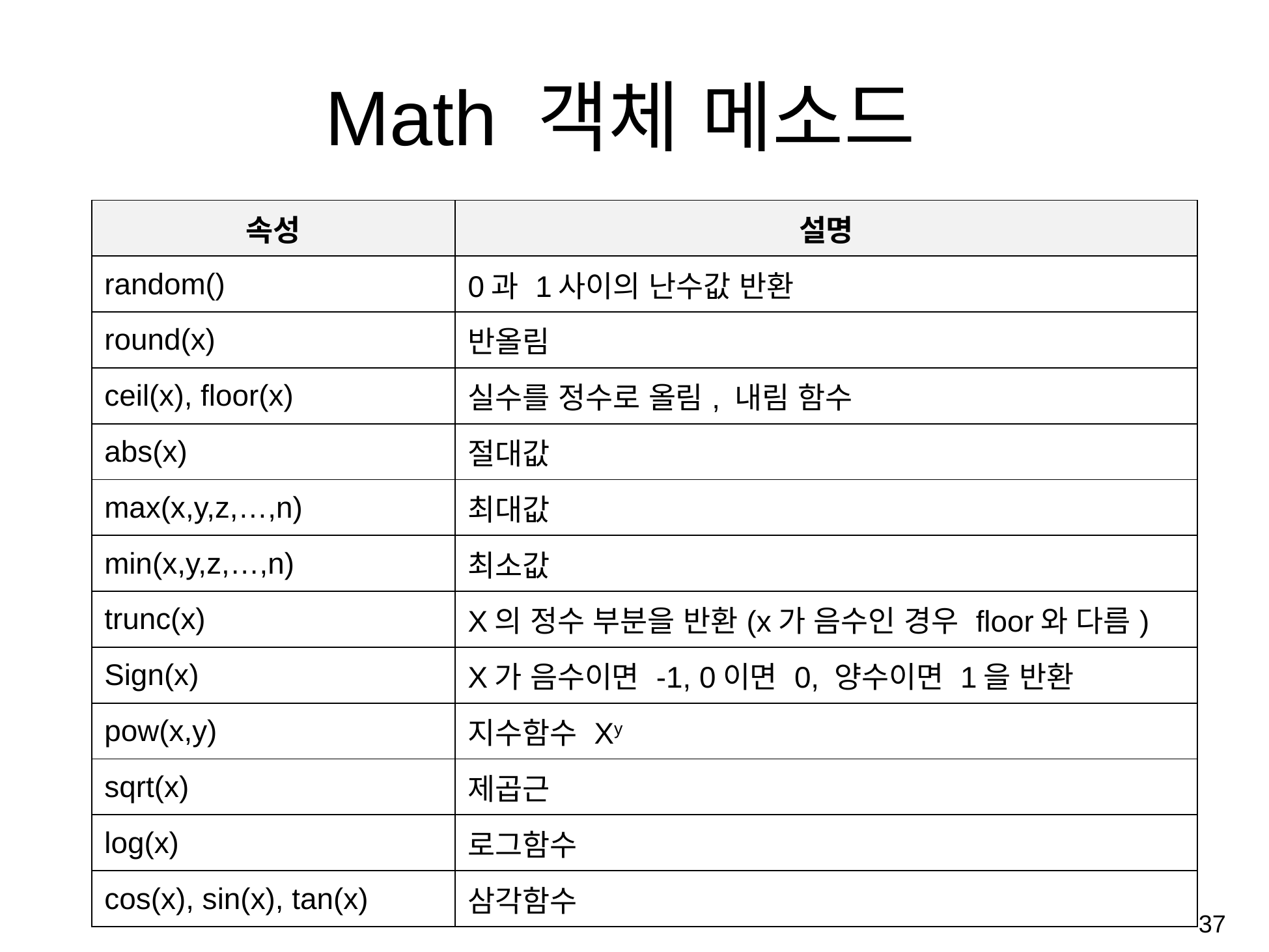

# Math 객체 메소드
| 속성 | 설명 |
| --- | --- |
| random() | 0과 1사이의 난수값 반환 |
| round(x) | 반올림 |
| ceil(x), floor(x) | 실수를 정수로 올림, 내림 함수 |
| abs(x) | 절대값 |
| max(x,y,z,…,n) | 최대값 |
| min(x,y,z,…,n) | 최소값 |
| trunc(x) | X의 정수 부분을 반환(x가 음수인 경우 floor와 다름) |
| Sign(x) | X가 음수이면 -1, 0이면 0, 양수이면 1을 반환 |
| pow(x,y) | 지수함수 Xy |
| sqrt(x) | 제곱근 |
| log(x) | 로그함수 |
| cos(x), sin(x), tan(x) | 삼각함수 |
37